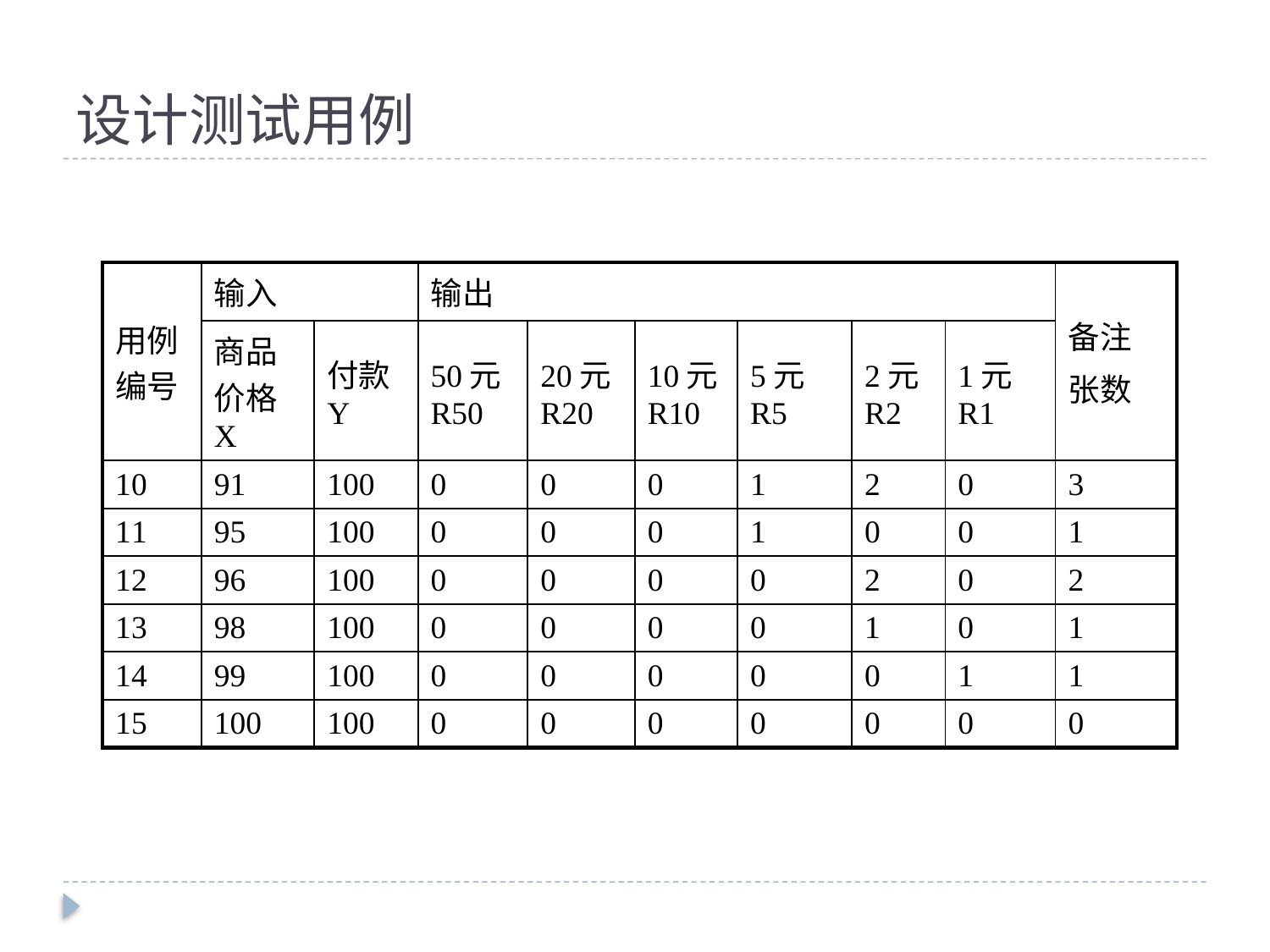

# 设计测试用例
| 用例编号 | 输入 |  | 输出 |  |  |  |  |  | 备注 张数 |
| --- | --- | --- | --- | --- | --- | --- | --- | --- | --- |
|  | 商品价格X | 付款Y | 50元R50 | 20元R20 | 10元R10 | 5元R5 | 2元R2 | 1元R1 |  |
| 10 | 91 | 100 | 0 | 0 | 0 | 1 | 2 | 0 | 3 |
| 11 | 95 | 100 | 0 | 0 | 0 | 1 | 0 | 0 | 1 |
| 12 | 96 | 100 | 0 | 0 | 0 | 0 | 2 | 0 | 2 |
| 13 | 98 | 100 | 0 | 0 | 0 | 0 | 1 | 0 | 1 |
| 14 | 99 | 100 | 0 | 0 | 0 | 0 | 0 | 1 | 1 |
| 15 | 100 | 100 | 0 | 0 | 0 | 0 | 0 | 0 | 0 |